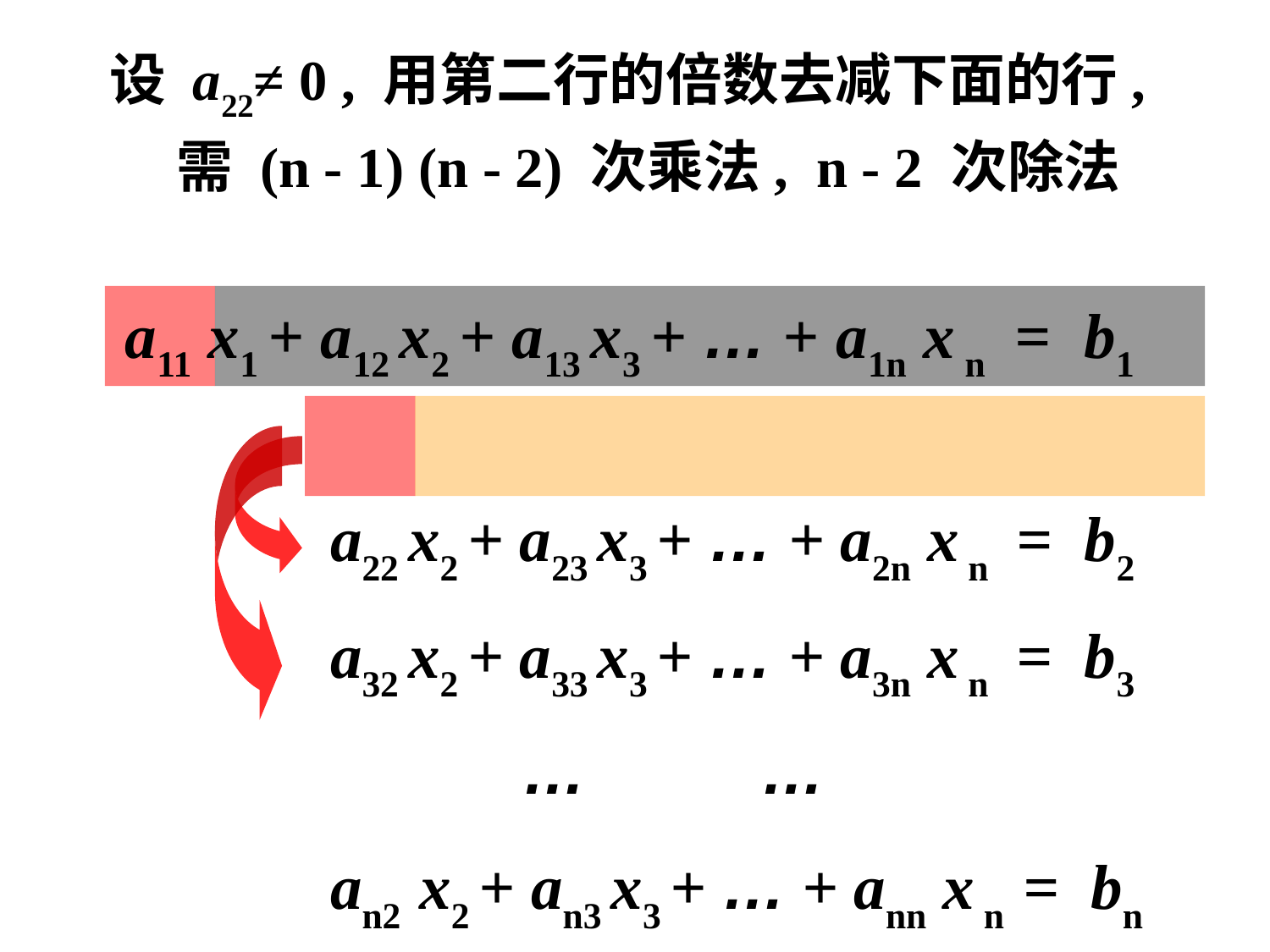

# 设 a22≠ 0 , 用第二行的倍数去减下面的行, 需 (n - 1) (n - 2) 次乘法,  n - 2 次除法
   a11 x1 + a12 x2 + a13 x3 + … + a1n x n   =  b1
                a22 x2 + a23 x3 + … + a2n x n   =  b2
                a32 x2 + a33 x3 + … + a3n x n   =  b3
                                                …           …
                an2  x2 + an3 x3 + … + ann x n  =  bn